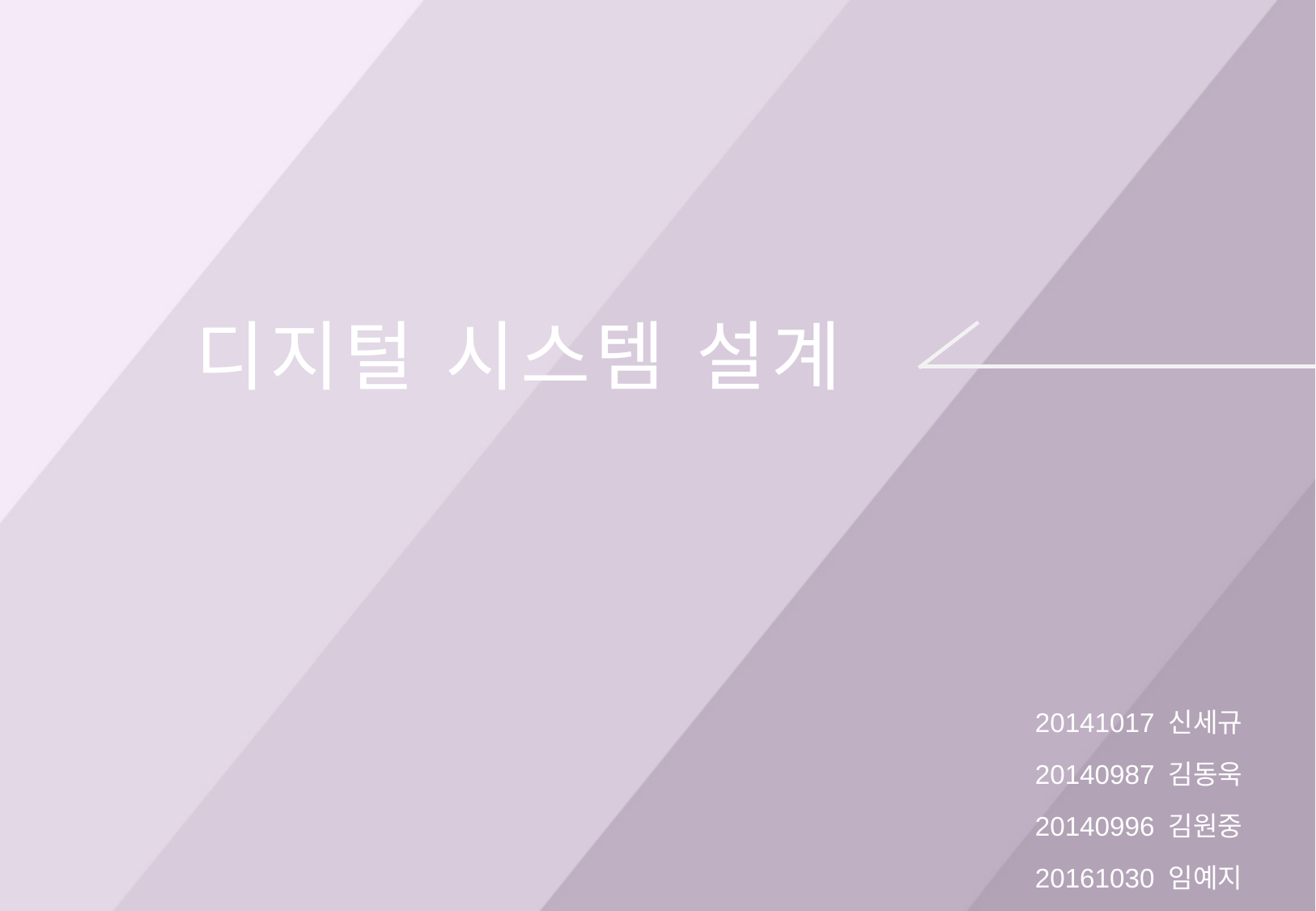

디지털 시스템 설계
20141017 신세규
20140987 김동욱
20140996 김원중
20161030 임예지